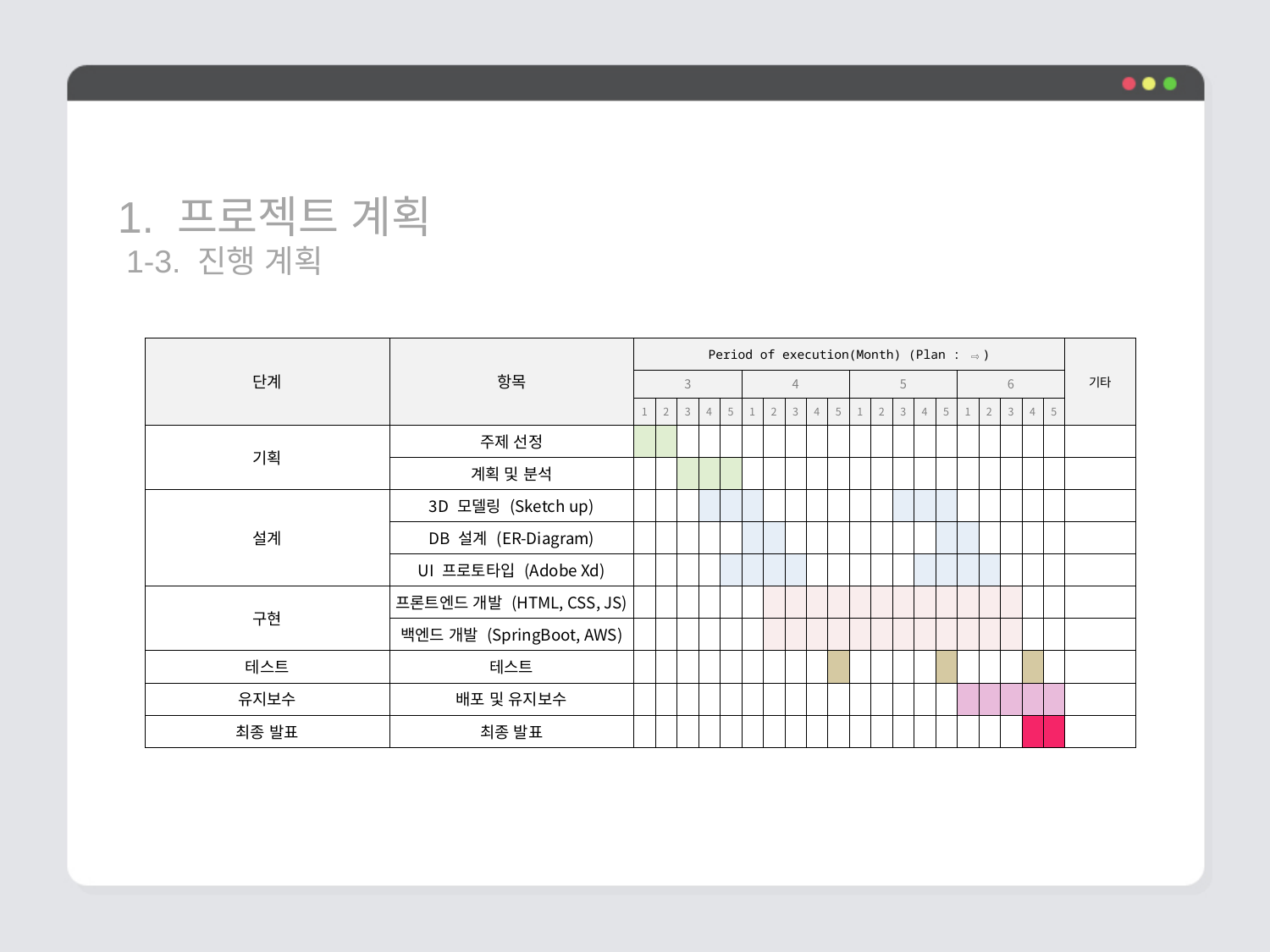

1. 프로젝트 계획
 1-3. 진행 계획
| 단계 | 항목 | Period of execution(Month) (Plan : ⇨) |  |  |  |  |  |  |  |  |  |  |  |  |  |  |  |  |  |  |  | 기타 |
| --- | --- | --- | --- | --- | --- | --- | --- | --- | --- | --- | --- | --- | --- | --- | --- | --- | --- | --- | --- | --- | --- | --- |
|  |  | 3 |  |  |  |  | 4 |  |  |  |  | 5 |  |  |  |  | 6 |  |  |  |  |  |
|  |  | 1 | 2 | 3 | 4 | 5 | 1 | 2 | 3 | 4 | 5 | 1 | 2 | 3 | 4 | 5 | 1 | 2 | 3 | 4 | 5 |  |
| 기획 | 주제 선정 |  |  |  |  |  |  |  |  |  |  |  |  |  |  |  |  |  |  |  |  |  |
|  | 계획 및 분석 |  |  |  |  |  |  |  |  |  |  |  |  |  |  |  |  |  |  |  |  |  |
| 설계 | 3D 모델링 (Sketch up) |  |  |  |  |  |  |  |  |  |  |  |  |  |  |  |  |  |  |  |  |  |
|  | DB 설계 (ER-Diagram) |  |  |  |  |  |  |  |  |  |  |  |  |  |  |  |  |  |  |  |  |  |
|  | UI 프로토타입 (Adobe Xd) |  |  |  |  |  |  |  |  |  |  |  |  |  |  |  |  |  |  |  |  |  |
| 구현 | 프론트엔드 개발 (HTML, CSS, JS) |  |  |  |  |  |  |  |  |  |  |  |  |  |  |  |  |  |  |  |  |  |
|  | 백엔드 개발 (SpringBoot, AWS) |  |  |  |  |  |  |  |  |  |  |  |  |  |  |  |  |  |  |  |  |  |
| 테스트 | 테스트 |  |  |  |  |  |  |  |  |  |  |  |  |  |  |  |  |  |  |  |  |  |
| 유지보수 | 배포 및 유지보수 |  |  |  |  |  |  |  |  |  |  |  |  |  |  |  |  |  |  |  |  |  |
| 최종 발표 | 최종 발표 |  |  |  |  |  |  |  |  |  |  |  |  |  |  |  |  |  |  |  |  |  |